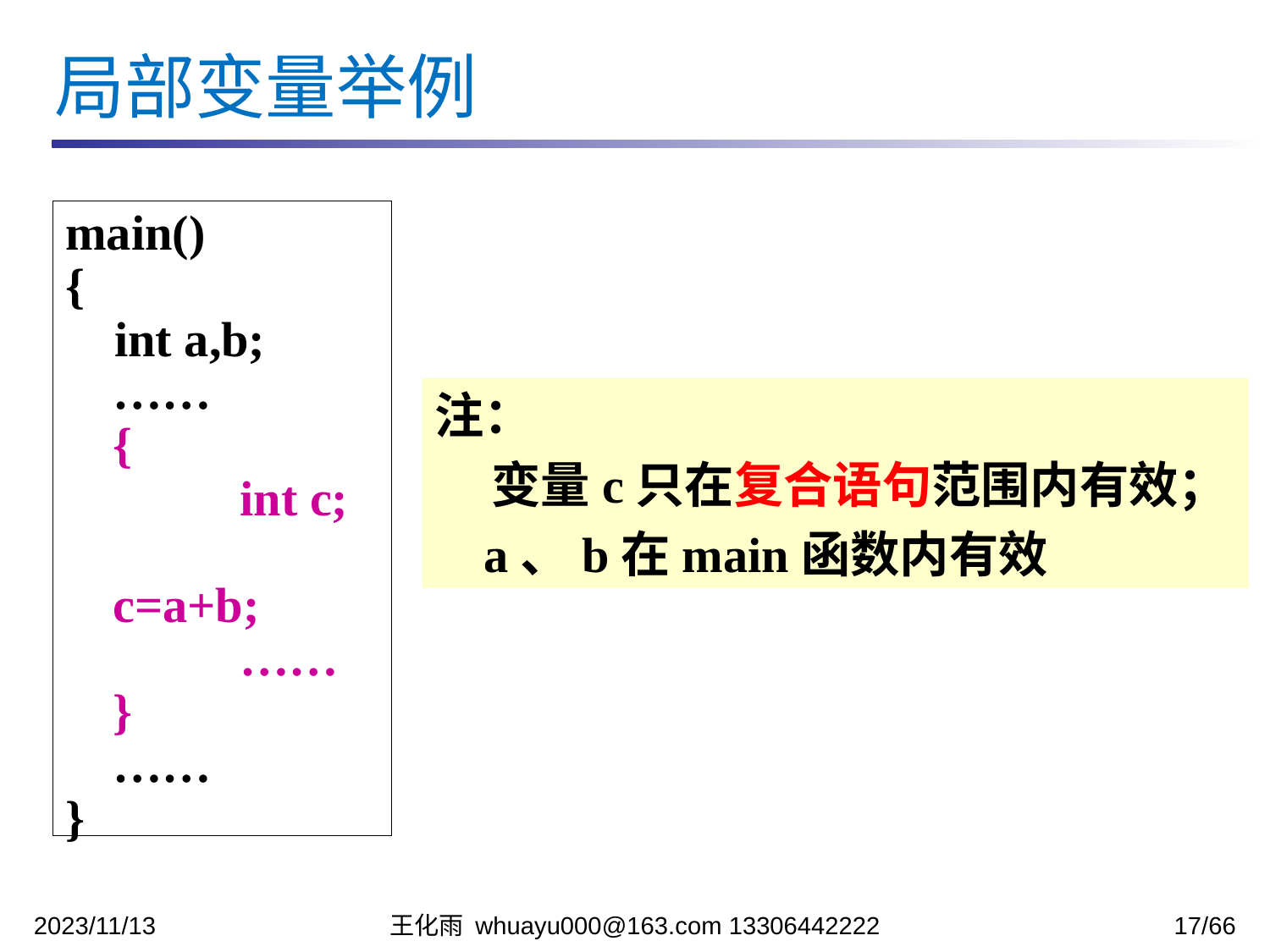

局部变量举例
main()
{
    int a,b;
	……
	{
		int c;
		c=a+b;
		……
	}
	……
}
注：
    变量c只在复合语句范围内有效；
    a、b在main函数内有效
2023/11/13
王化雨 whuayu000@163.com 13306442222
17/66